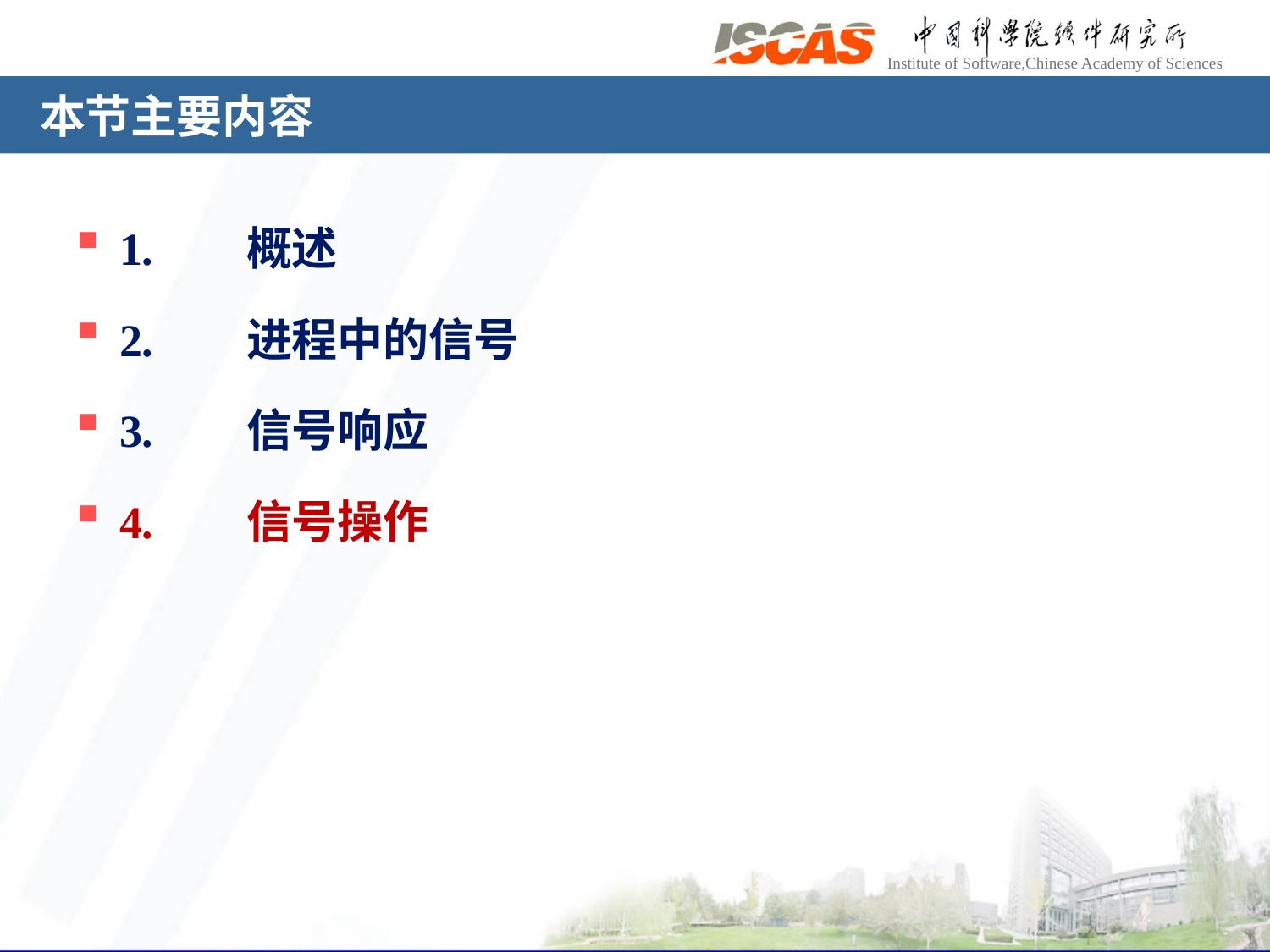

# 本节主要内容
1.	概述
2.	进程中的信号
3. 	信号响应
4.	信号操作